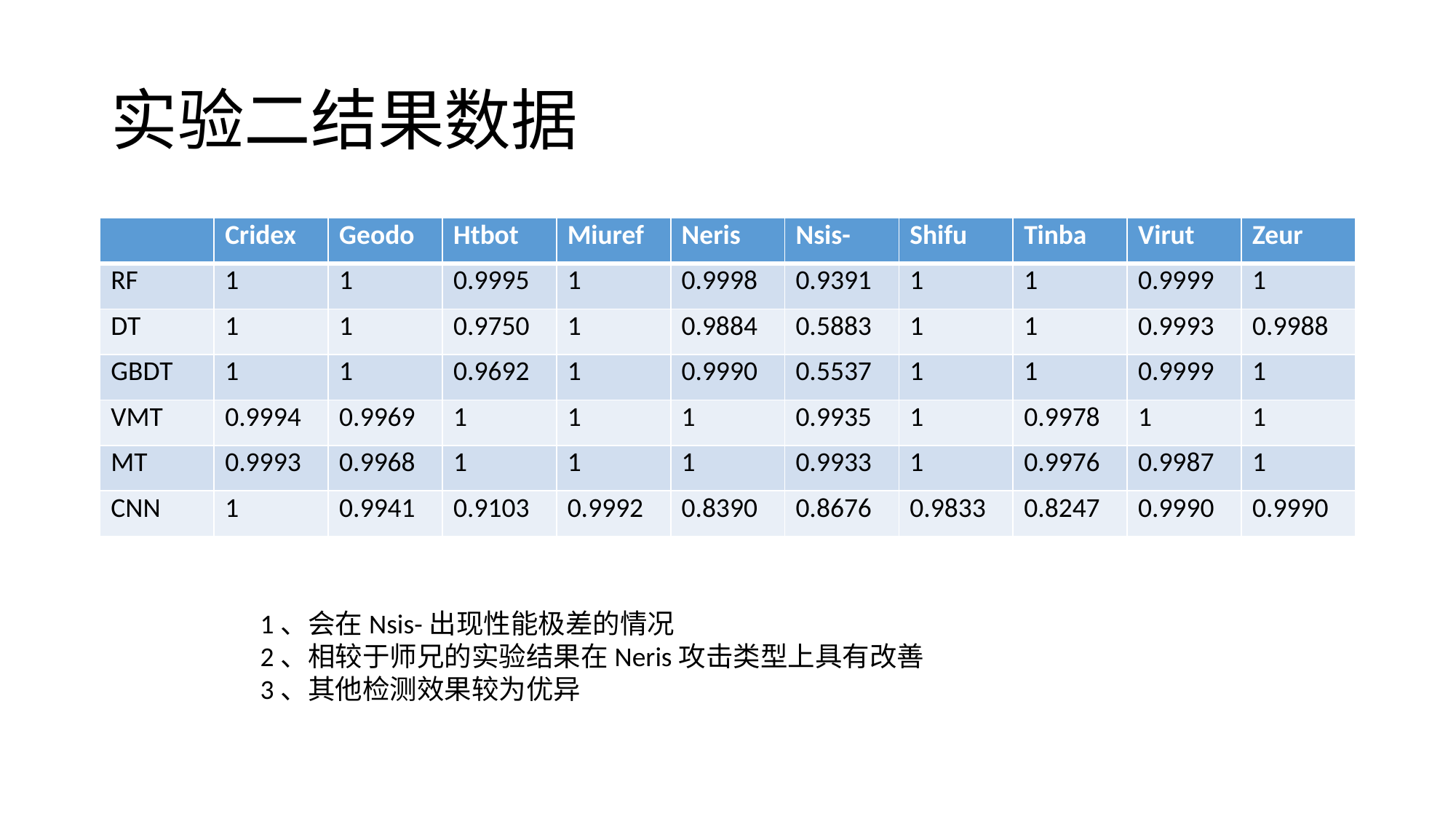

# 实验二结果数据
|  | Cridex | Geodo | Htbot | Miuref | Neris | Nsis- | Shifu | Tinba | Virut | Zeur |
| --- | --- | --- | --- | --- | --- | --- | --- | --- | --- | --- |
| RF | 1 | 1 | 0.9995 | 1 | 0.9998 | 0.9391 | 1 | 1 | 0.9999 | 1 |
| DT | 1 | 1 | 0.9750 | 1 | 0.9884 | 0.5883 | 1 | 1 | 0.9993 | 0.9988 |
| GBDT | 1 | 1 | 0.9692 | 1 | 0.9990 | 0.5537 | 1 | 1 | 0.9999 | 1 |
| VMT | 0.9994 | 0.9969 | 1 | 1 | 1 | 0.9935 | 1 | 0.9978 | 1 | 1 |
| MT | 0.9993 | 0.9968 | 1 | 1 | 1 | 0.9933 | 1 | 0.9976 | 0.9987 | 1 |
| CNN | 1 | 0.9941 | 0.9103 | 0.9992 | 0.8390 | 0.8676 | 0.9833 | 0.8247 | 0.9990 | 0.9990 |
1、会在Nsis-出现性能极差的情况
2、相较于师兄的实验结果在Neris攻击类型上具有改善
3、其他检测效果较为优异